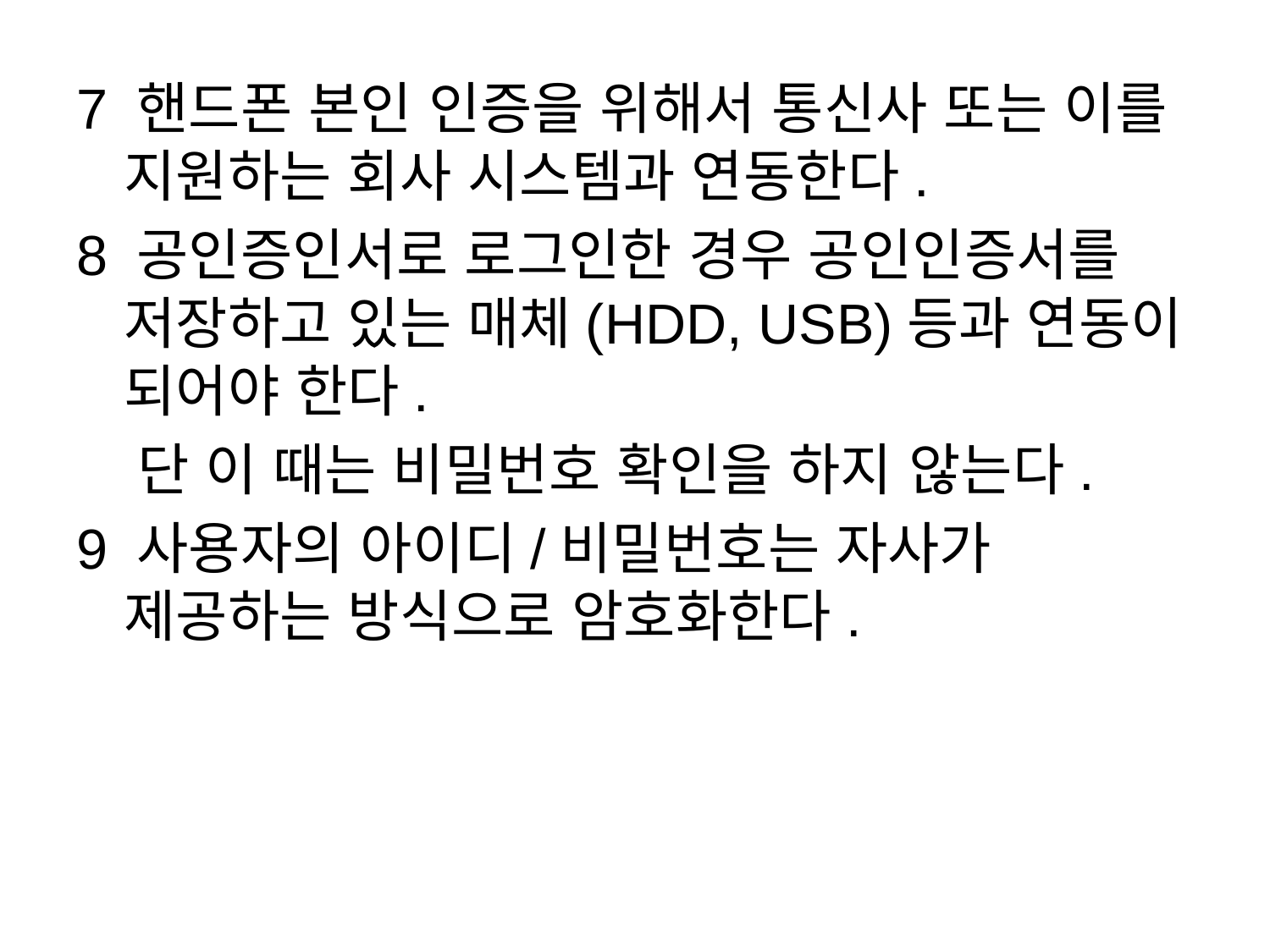

7 핸드폰 본인 인증을 위해서 통신사 또는 이를 지원하는 회사 시스템과 연동한다.
8 공인증인서로 로그인한 경우 공인인증서를 저장하고 있는 매체(HDD, USB)등과 연동이 되어야 한다.
   단 이 때는 비밀번호 확인을 하지 않는다.
9 사용자의 아이디/비밀번호는 자사가 제공하는 방식으로 암호화한다.